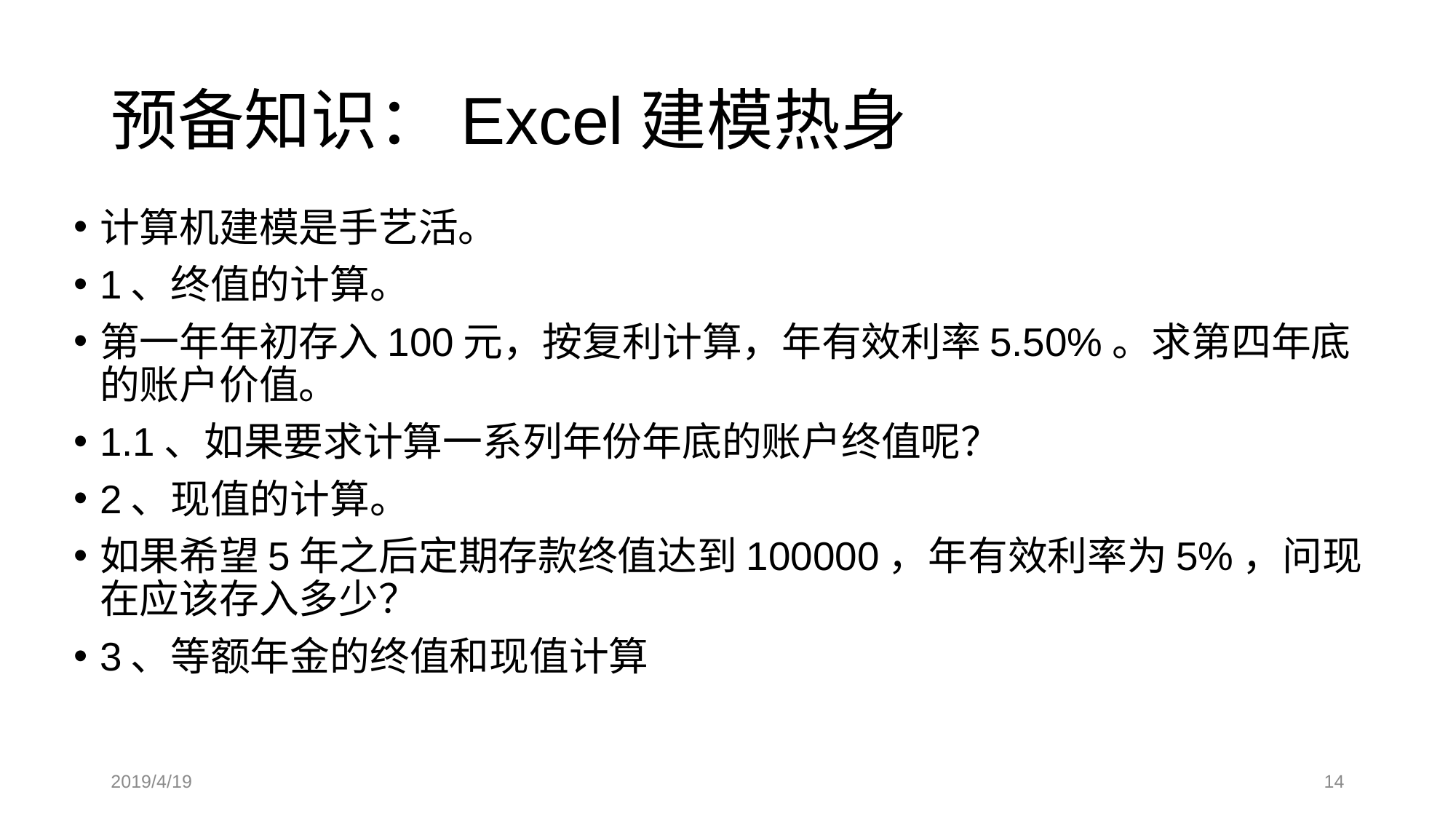

# 预备知识：Excel建模热身
计算机建模是手艺活。
1、终值的计算。
第一年年初存入100元，按复利计算，年有效利率5.50%。求第四年底的账户价值。
1.1、如果要求计算一系列年份年底的账户终值呢？
2、现值的计算。
如果希望5年之后定期存款终值达到100000，年有效利率为5%，问现在应该存入多少？
3、等额年金的终值和现值计算

2019/4/19
14